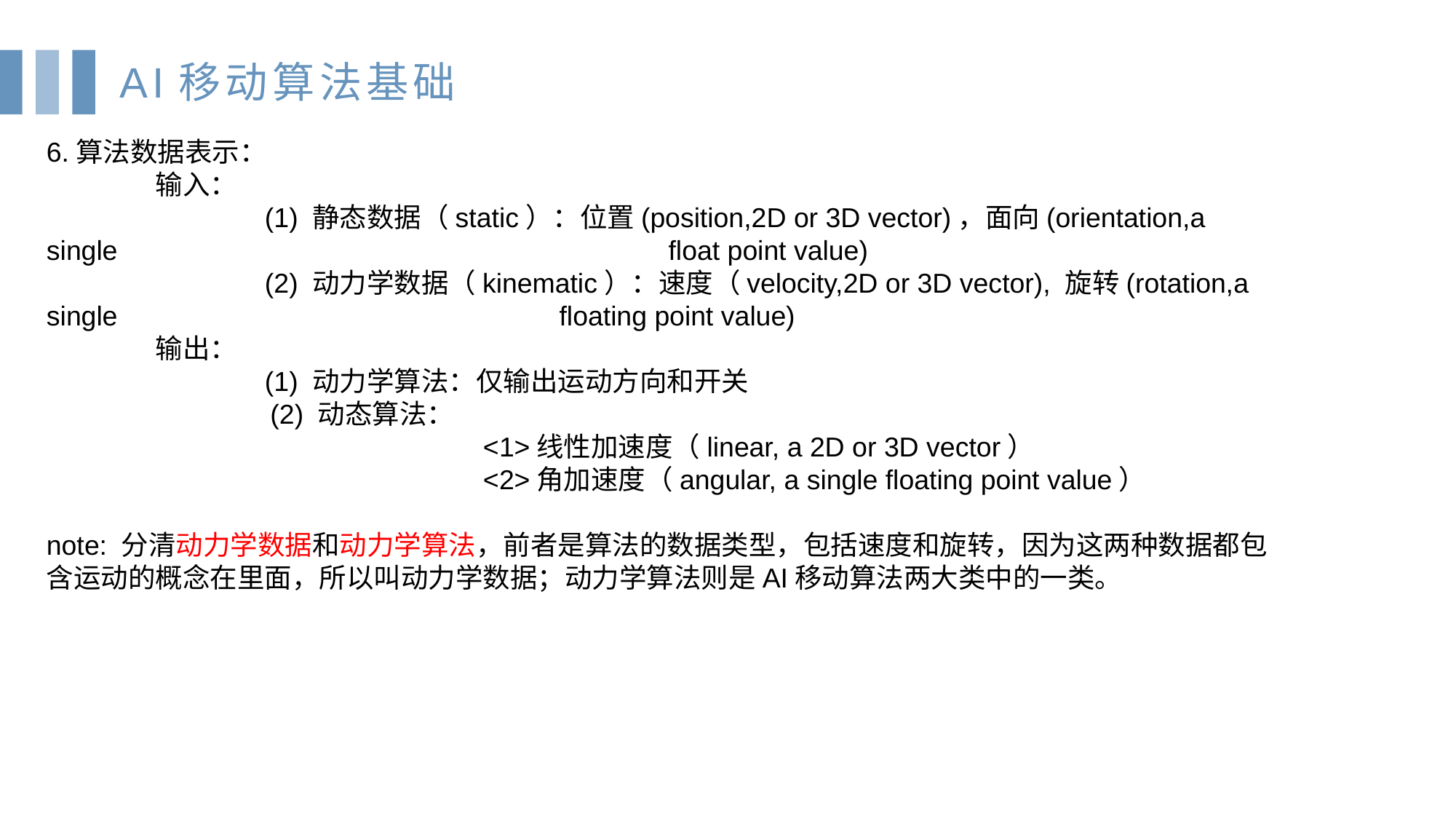

AI移动算法基础

6.算法数据表示：
 	输入：
		(1) 静态数据（static）：位置(position,2D or 3D vector)，面向(orientation,a single 					          float point value)
		(2) 动力学数据（kinematic）：速度（velocity,2D or 3D vector), 旋转(rotation,a single 				          floating point value)
	输出：
		(1) 动力学算法：仅输出运动方向和开关
	               (2) 动态算法：
				<1>线性加速度（linear, a 2D or 3D vector）
				<2>角加速度（angular, a single floating point value）

note: 分清动力学数据和动力学算法，前者是算法的数据类型，包括速度和旋转，因为这两种数据都包含运动的概念在里面，所以叫动力学数据；动力学算法则是AI移动算法两大类中的一类。

Add your  text here
Add your  text here
lorem ipsum dolor sit amet, please add your text here, lorem ipsum dolor sit amet, please add your text here , lorem ipsum dolor sit amet, please add your text here
lorem ipsum dolor sit amet, please add your text here, lorem ipsum dolor sit amet, please add your text here , lorem ipsum dolor sit amet, please add your text here